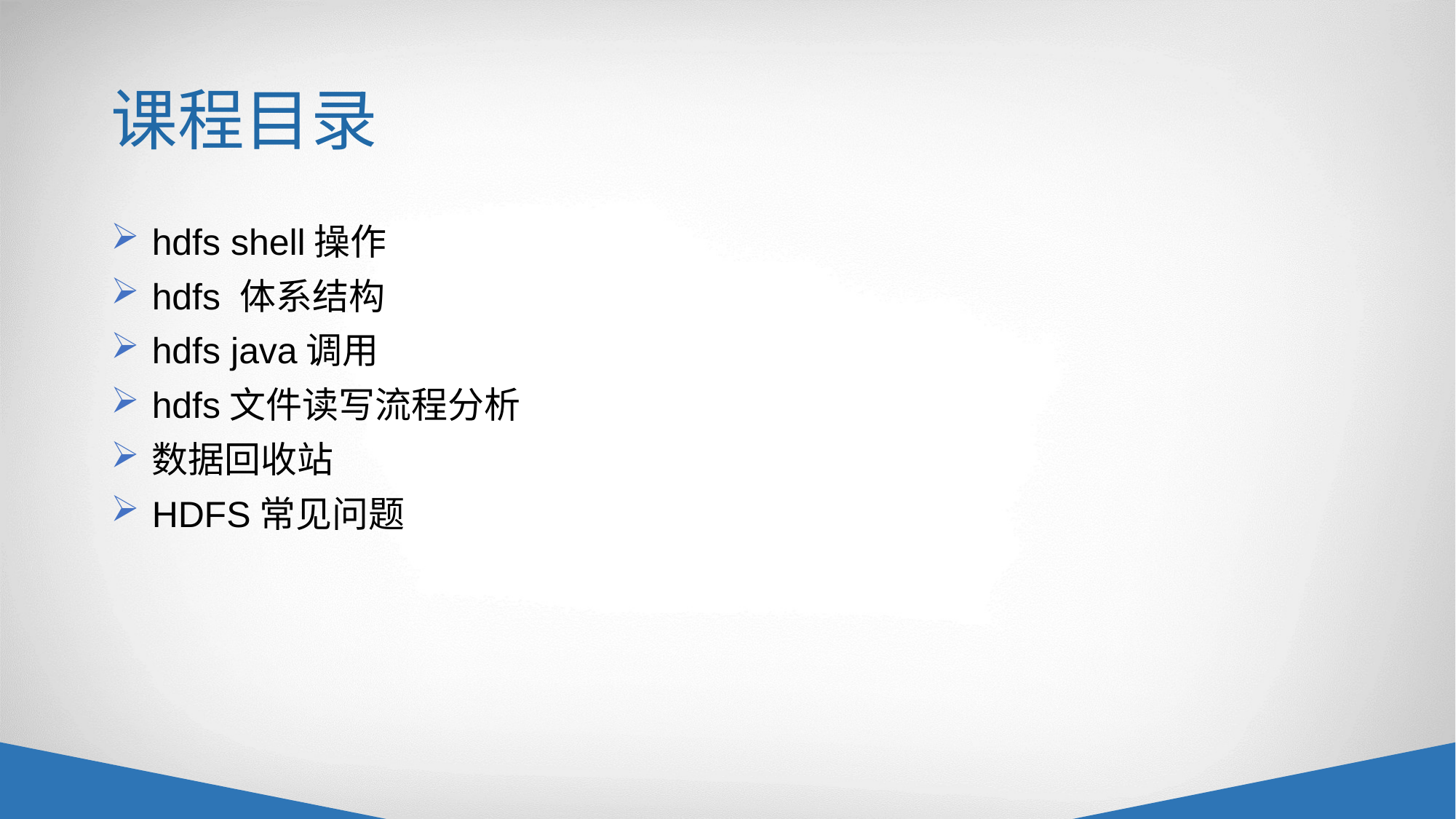

# 课程目录
hdfs shell操作
hdfs 体系结构
hdfs java调用
hdfs文件读写流程分析
数据回收站
HDFS常见问题